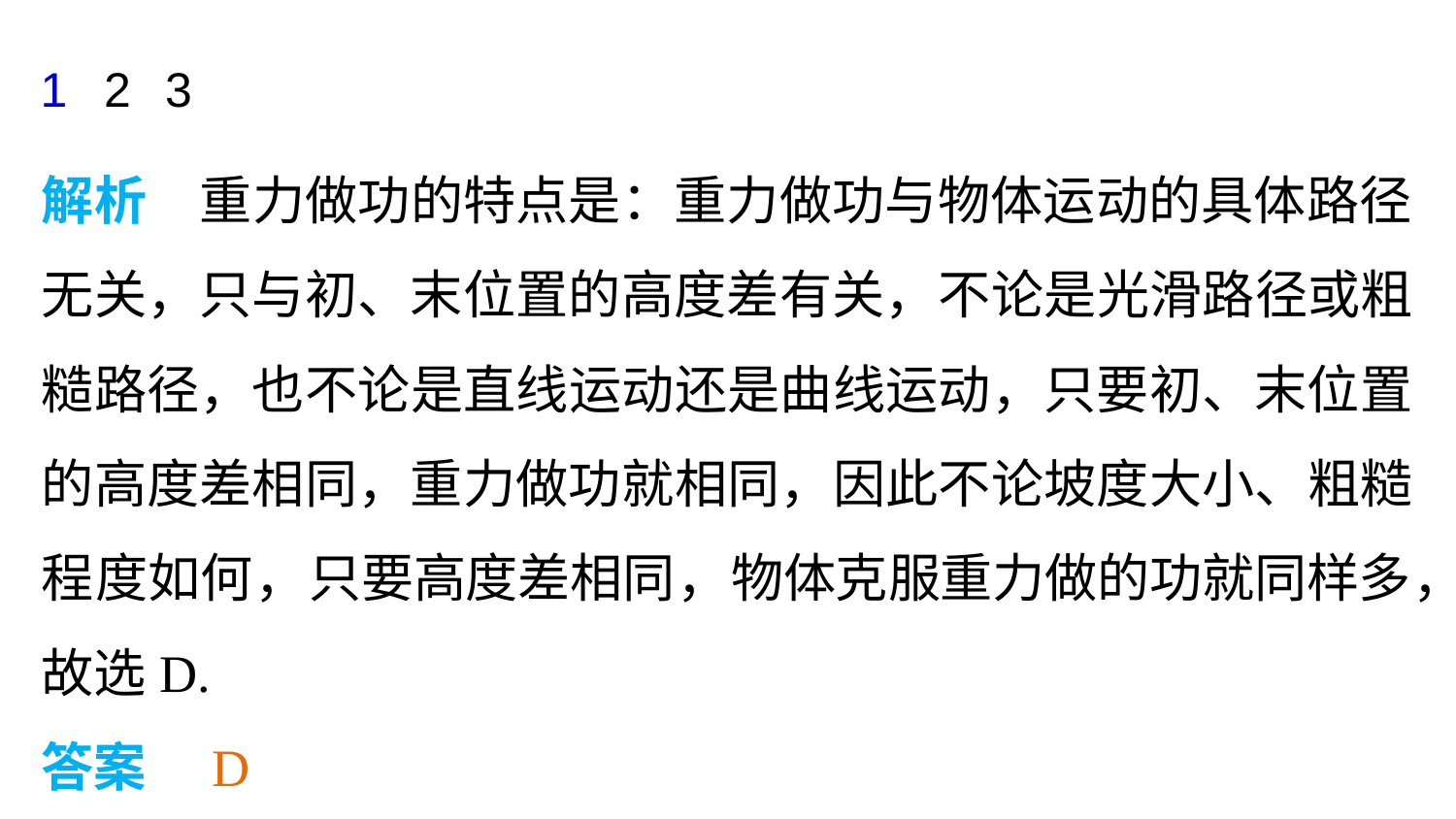

1
2
3
解析　重力做功的特点是：重力做功与物体运动的具体路径无关，只与初、末位置的高度差有关，不论是光滑路径或粗糙路径，也不论是直线运动还是曲线运动，只要初、末位置的高度差相同，重力做功就相同，因此不论坡度大小、粗糙程度如何，只要高度差相同，物体克服重力做的功就同样多，故选D.
答案　D